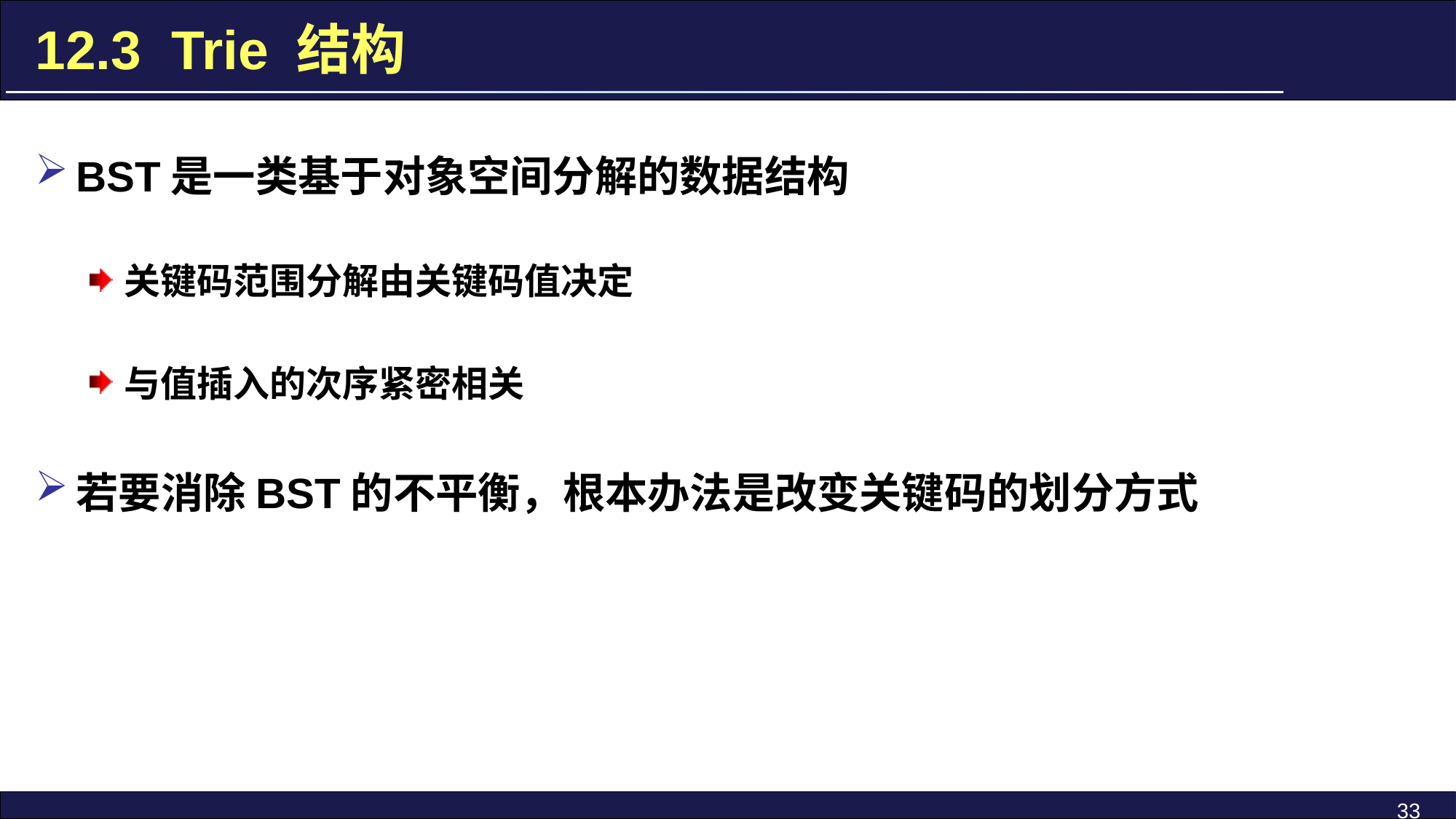

12.3  Trie 结构
BST是一类基于对象空间分解的数据结构
关键码范围分解由关键码值决定
与值插入的次序紧密相关
若要消除BST的不平衡，根本办法是改变关键码的划分方式

33